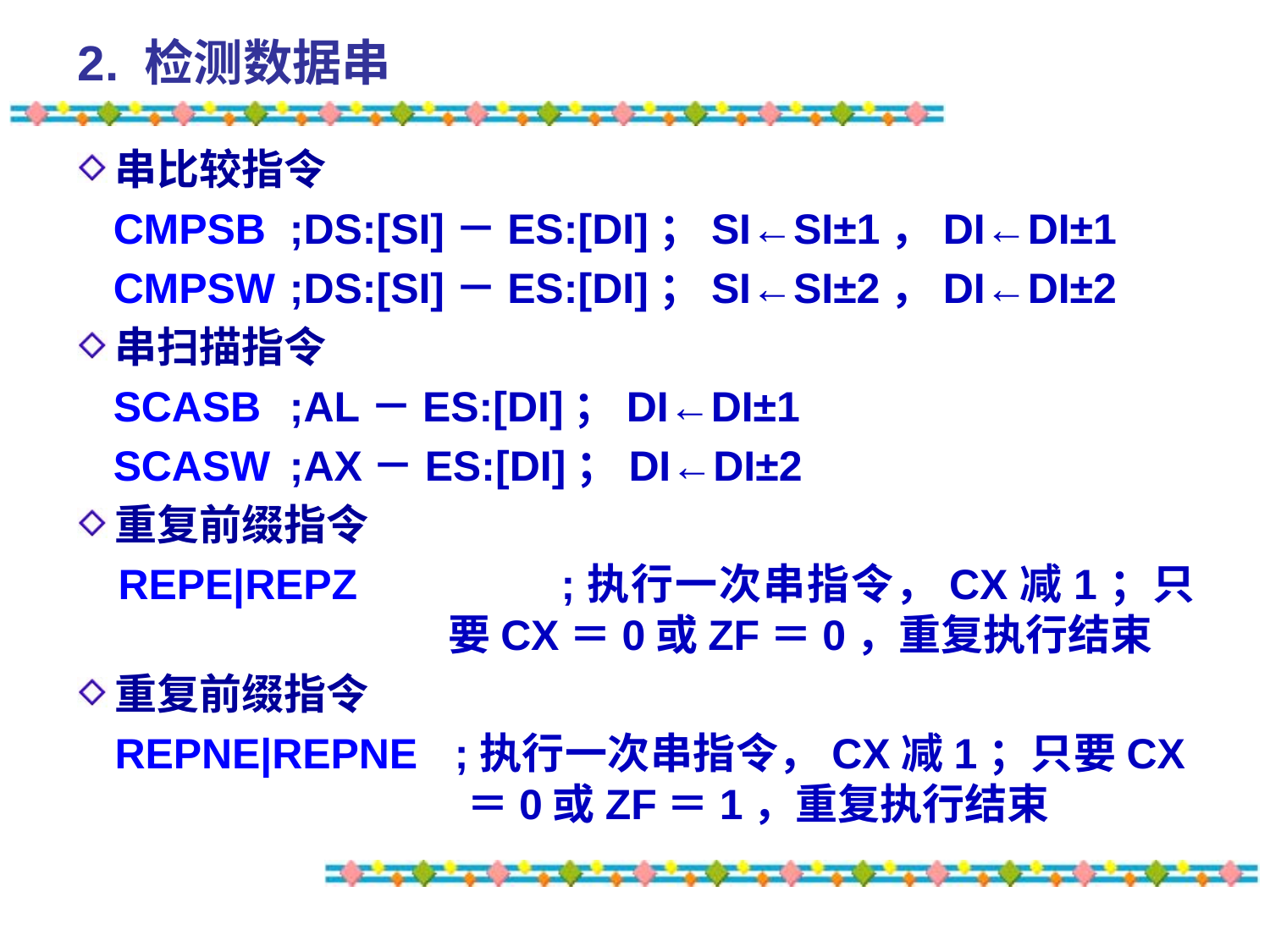

# 2. 检测数据串
串比较指令
   CMPSB	;DS:[SI]－ES:[DI]；SI←SI±1，DI←DI±1
   CMPSW	;DS:[SI]－ES:[DI]；SI←SI±2，DI←DI±2
串扫描指令
   SCASB	;AL－ES:[DI]；DI←DI±1
   SCASW	;AX－ES:[DI]；DI←DI±2
重复前缀指令
   REPE|REPZ	        ;执行一次串指令，CX减1；只要CX＝0或ZF＝0，重复执行结束
重复前缀指令
   REPNE|REPNE   ;执行一次串指令，CX减1；只要CX＝0或ZF＝1，重复执行结束